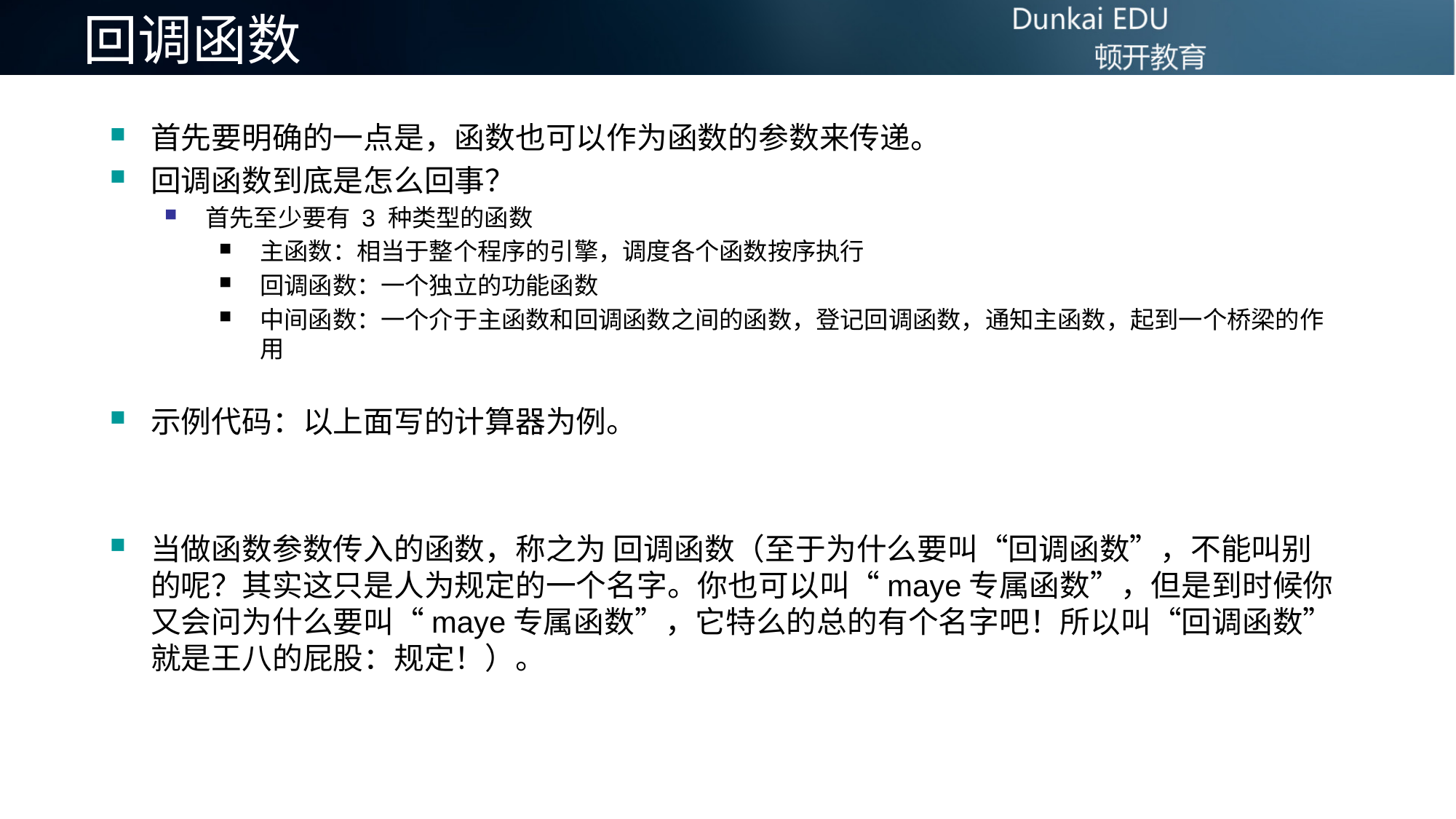

# 回调函数
首先要明确的一点是，函数也可以作为函数的参数来传递。
回调函数到底是怎么回事？
首先至少要有 3 种类型的函数
主函数：相当于整个程序的引擎，调度各个函数按序执行
回调函数：一个独立的功能函数
中间函数：一个介于主函数和回调函数之间的函数，登记回调函数，通知主函数，起到一个桥梁的作用

示例代码：以上面写的计算器为例。

当做函数参数传入的函数，称之为 回调函数（至于为什么要叫“回调函数”，不能叫别的呢？其实这只是人为规定的一个名字。你也可以叫“maye专属函数”，但是到时候你又会问为什么要叫“maye专属函数”，它特么的总的有个名字吧！所以叫“回调函数”就是王八的屁股：规定！）。